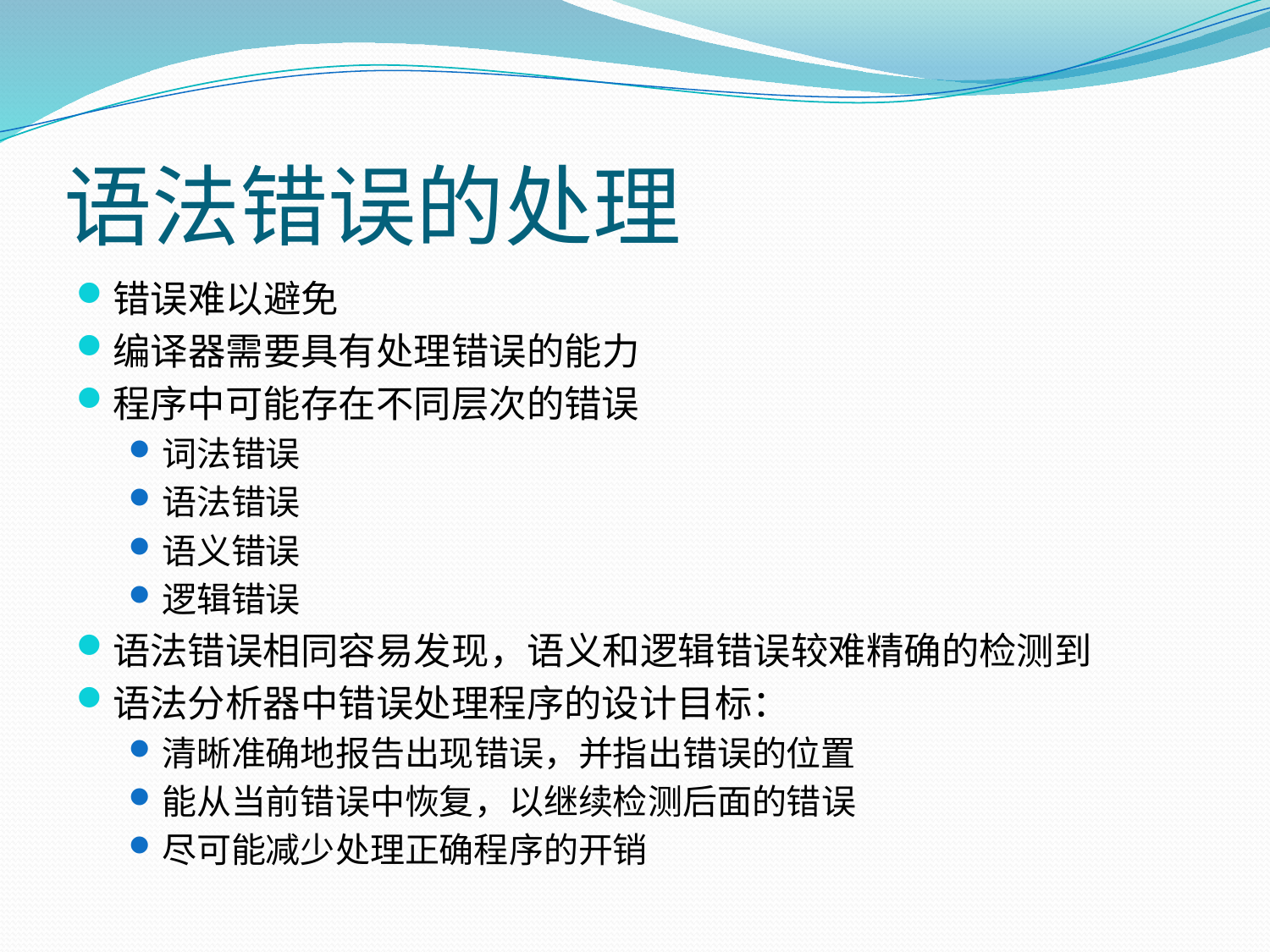

# 语法错误的处理
错误难以避免
编译器需要具有处理错误的能力
程序中可能存在不同层次的错误
词法错误
语法错误
语义错误
逻辑错误
语法错误相同容易发现，语义和逻辑错误较难精确的检测到
语法分析器中错误处理程序的设计目标：
清晰准确地报告出现错误，并指出错误的位置
能从当前错误中恢复，以继续检测后面的错误
尽可能减少处理正确程序的开销